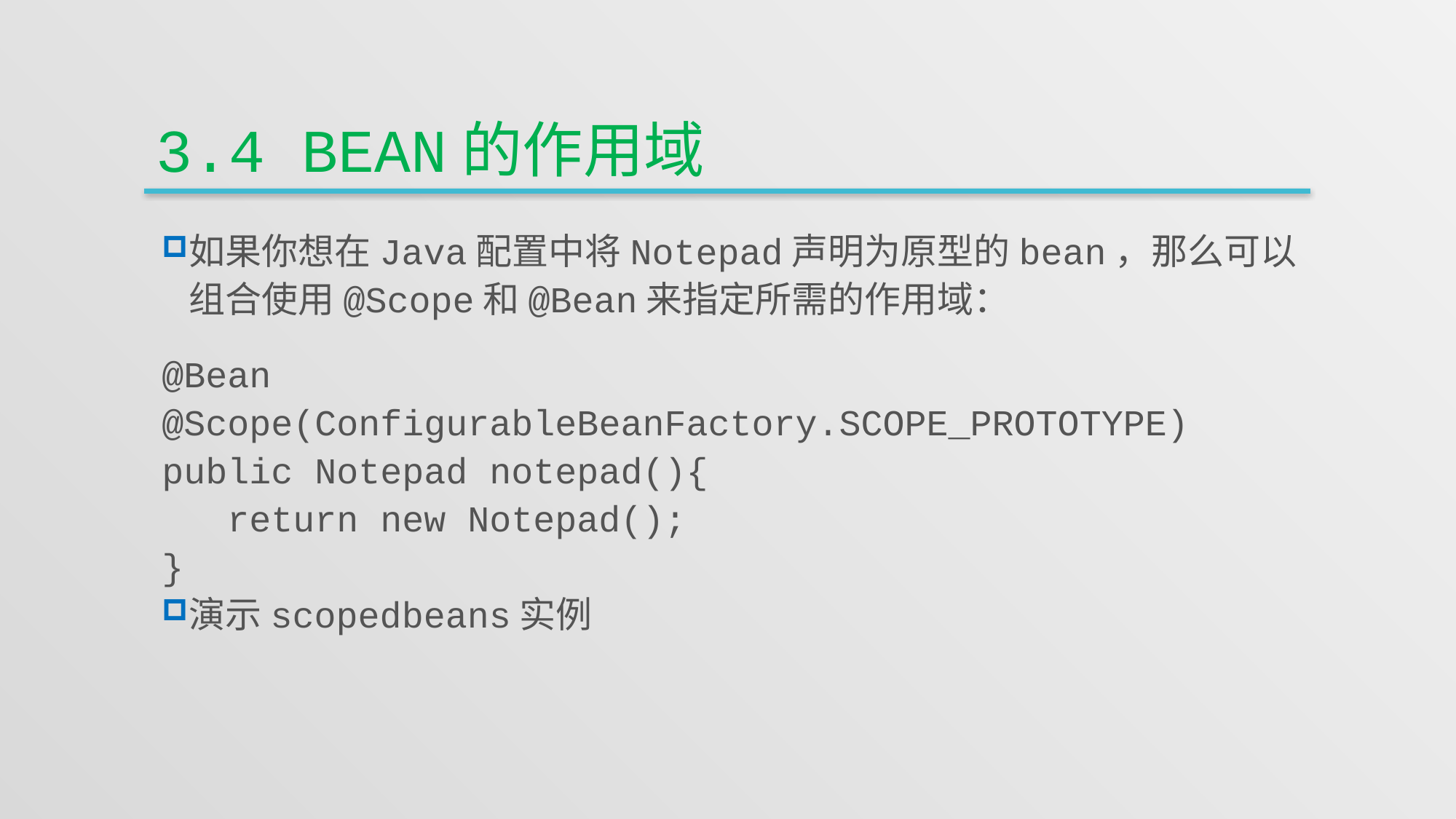

# 3.4 bean的作用域
如果你想在Java配置中将Notepad声明为原型的bean，那么可以组合使用@Scope和@Bean来指定所需的作用域：
@Bean
@Scope(ConfigurableBeanFactory.SCOPE_PROTOTYPE)
public Notepad notepad(){
   return new Notepad();
}
演示scopedbeans实例